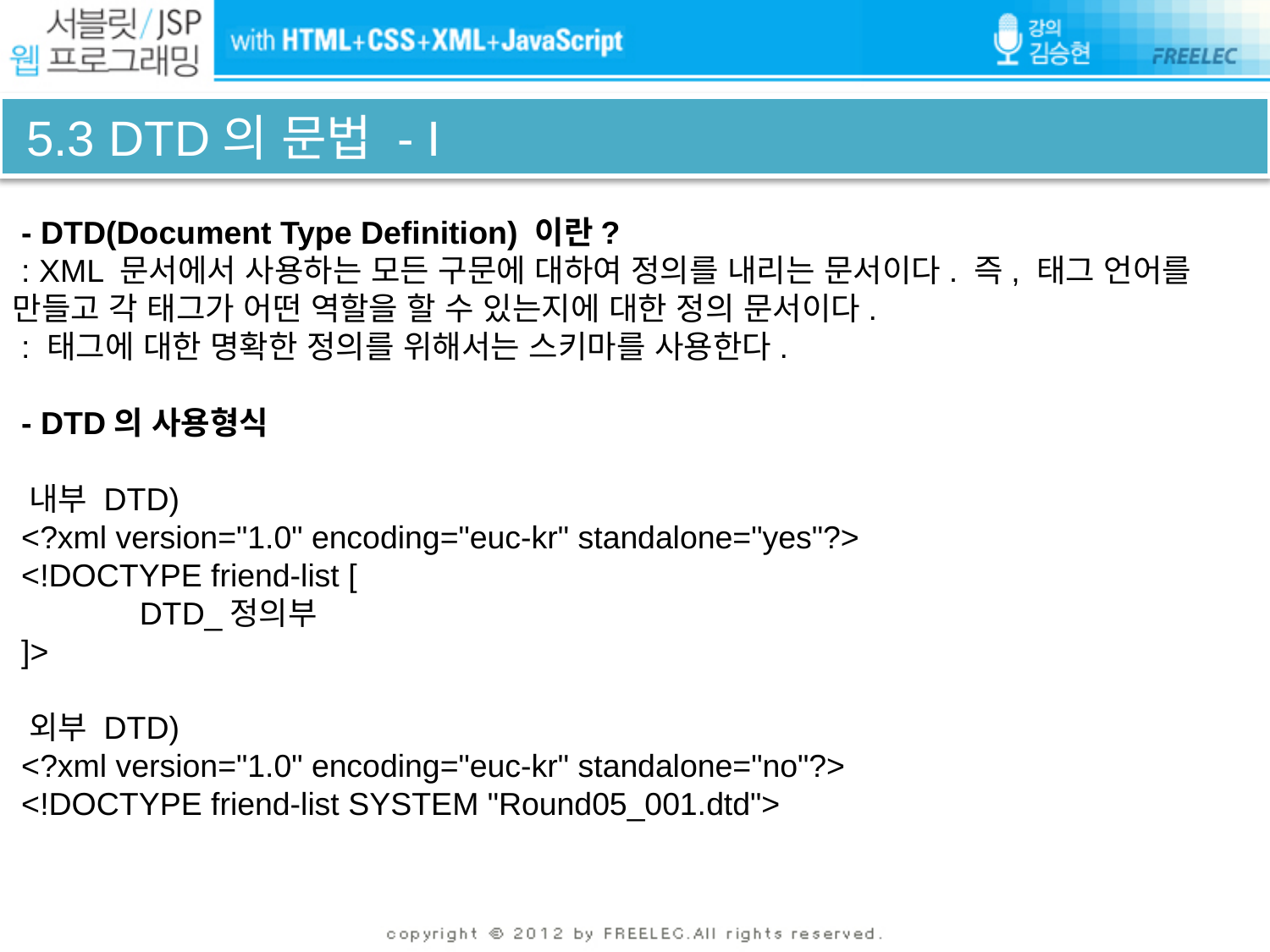

# 5.3 DTD의 문법 - I
 - DTD(Document Type Definition) 이란?
 : XML 문서에서 사용하는 모든 구문에 대하여 정의를 내리는 문서이다. 즉, 태그 언어를 만들고 각 태그가 어떤 역할을 할 수 있는지에 대한 정의 문서이다.
 : 태그에 대한 명확한 정의를 위해서는 스키마를 사용한다.

 - DTD의 사용형식

 내부 DTD)
 <?xml version="1.0" encoding="euc-kr" standalone="yes"?>
 <!DOCTYPE friend-list [
	DTD_정의부
 ]>

 외부 DTD)
 <?xml version="1.0" encoding="euc-kr" standalone="no"?>
 <!DOCTYPE friend-list SYSTEM "Round05_001.dtd">